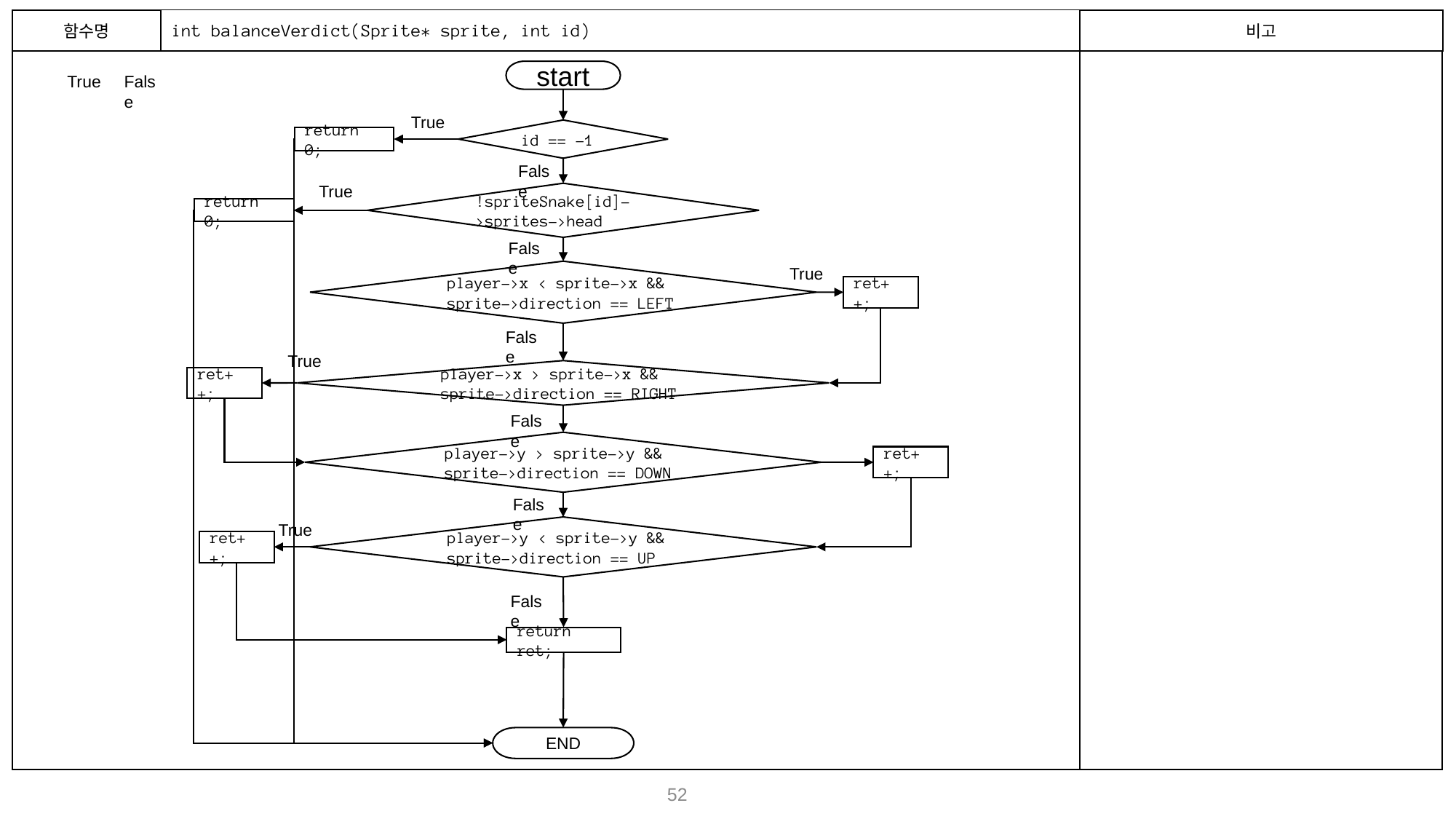

함수명
# int balanceVerdict(Sprite* sprite, int id)
비고

start
True
False
True
id == -1
return 0;
False
True
!spriteSnake[id]->sprites->head
return 0;
False
True
player->x < sprite->x && sprite->direction == LEFT
ret++;
False
True
player->x > sprite->x && sprite->direction == RIGHT
ret++;
False
player->y > sprite->y && sprite->direction == DOWN
ret++;
False
True
player->y < sprite->y && sprite->direction == UP
ret++;
False
return ret;
END
52